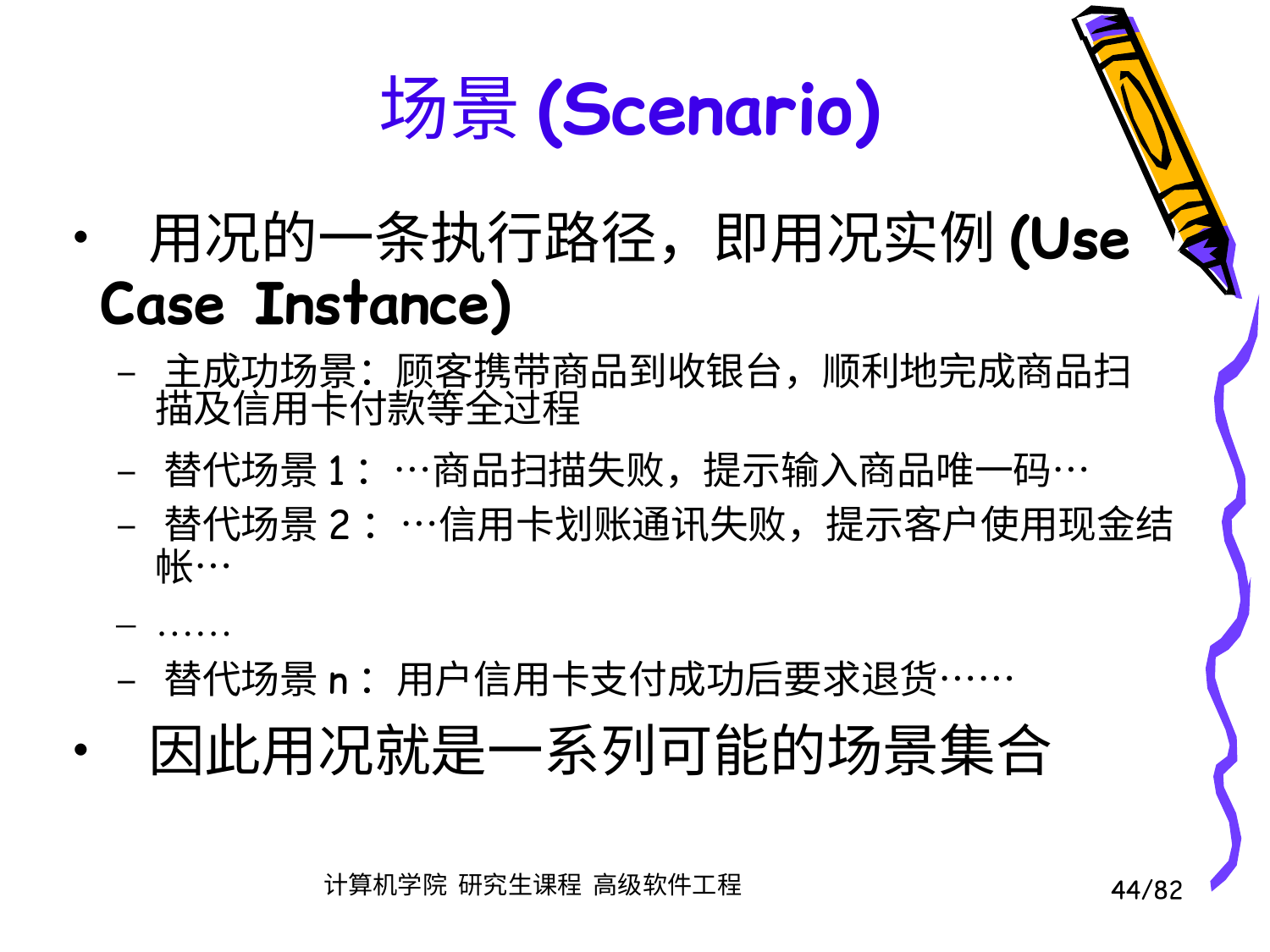

场景(Scenario)

•  用况的一条执行路径，即用况实例(Use
	Case  Instance)
		–  主成功场景：顾客携带商品到收银台，顺利地完成商品扫
			描及信用卡付款等全过程
		–  替代场景1：…商品扫描失败，提示输入商品唯一码…
		–  替代场景2：…信用卡划账通讯失败，提示客户使用现金结
			帐…

		–  ……
		–  替代场景n：用户信用卡支付成功后要求退货……
•  因此用况就是一系列可能的场景集合

44/82
计算机学院  研究生课程  高级软件工程